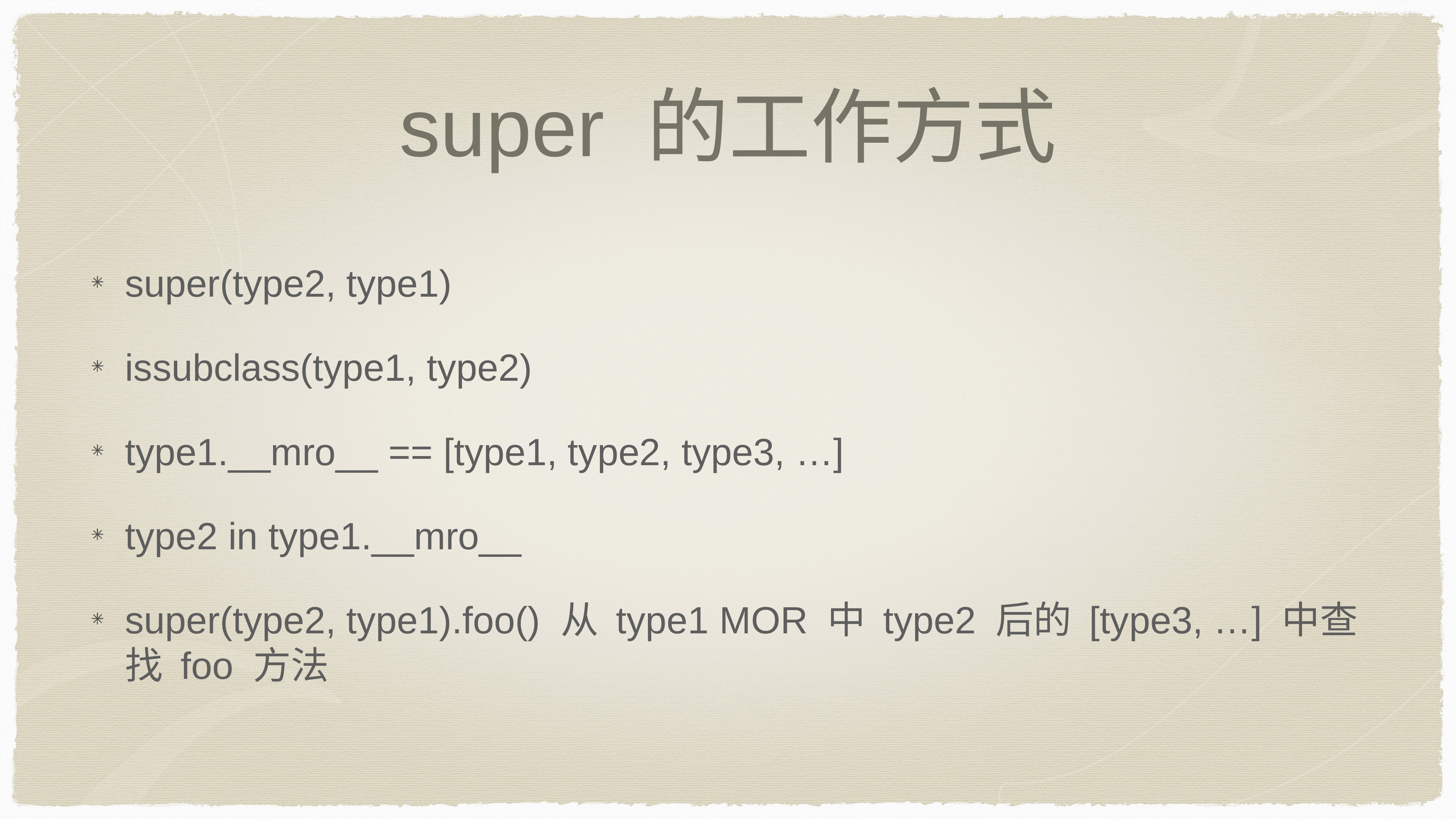

# super 的工作方式
super(type2, type1)
issubclass(type1, type2)
type1.__mro__ == [type1, type2, type3, …]
type2 in type1.__mro__
super(type2, type1).foo() 从 type1 MOR 中 type2 后的 [type3, …] 中查找 foo 方法